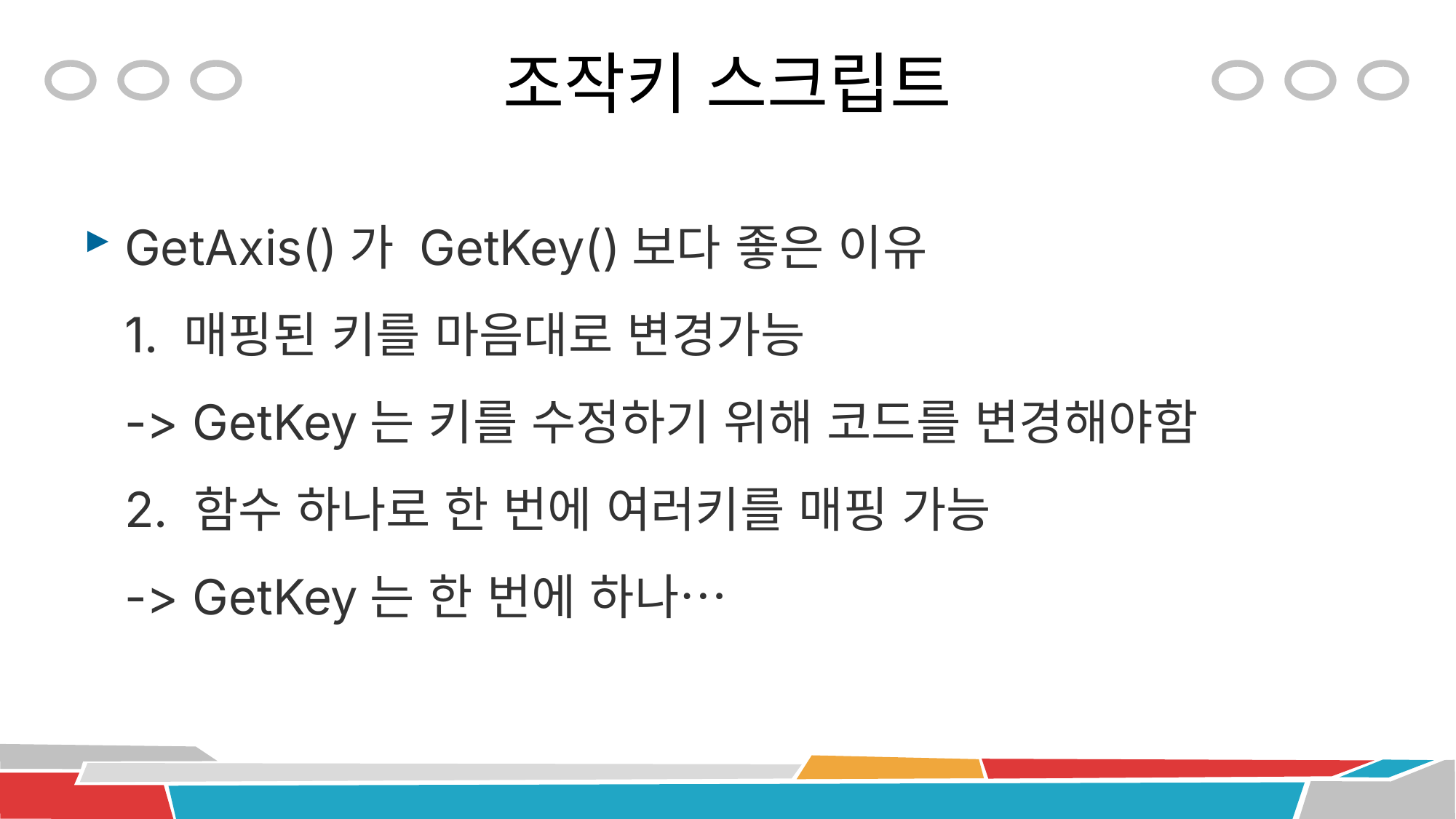

# 조작키 스크립트
GetAxis()가 GetKey()보다 좋은 이유
1. 매핑된 키를 마음대로 변경가능
-> GetKey는 키를 수정하기 위해 코드를 변경해야함
2. 함수 하나로 한 번에 여러키를 매핑 가능
-> GetKey는 한 번에 하나…